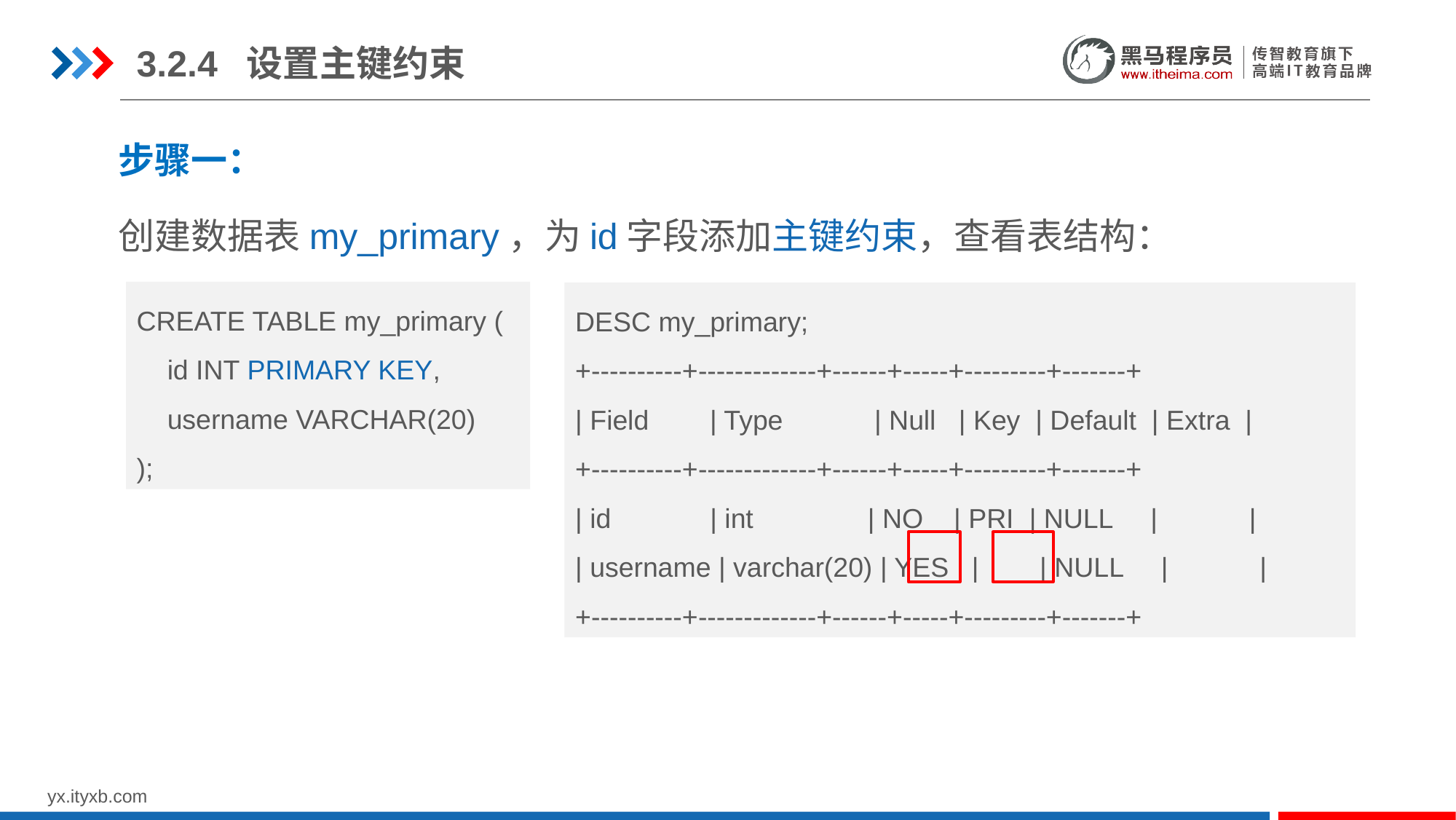

3.2.4  设置主键约束
步骤一：
创建数据表my_primary，为id字段添加主键约束，查看表结构：
CREATE TABLE my_primary (
    id INT PRIMARY KEY,
    username VARCHAR(20)
);
DESC my_primary;
+----------+-------------+------+-----+---------+-------+
| Field        | Type            | Null   | Key  | Default  | Extra  |
+----------+-------------+------+-----+---------+-------+
| id             | int               | NO    | PRI  | NULL     |            |
| username | varchar(20) | YES   |        | NULL     |            |
+----------+-------------+------+-----+---------+-------+